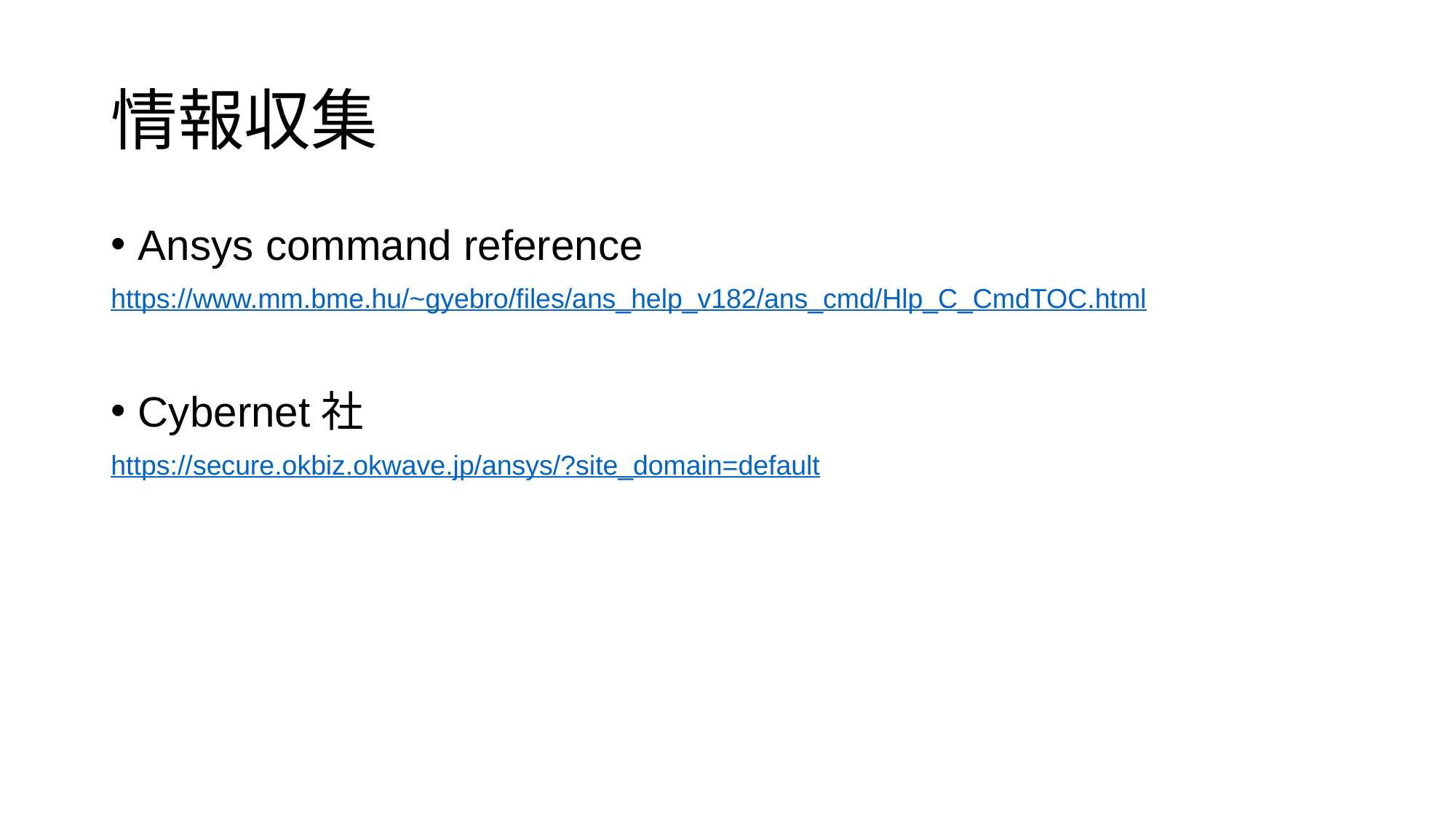

# 情報収集
Ansys command reference
https://www.mm.bme.hu/~gyebro/files/ans_help_v182/ans_cmd/Hlp_C_CmdTOC.html

Cybernet社
https://secure.okbiz.okwave.jp/ansys/?site_domain=default